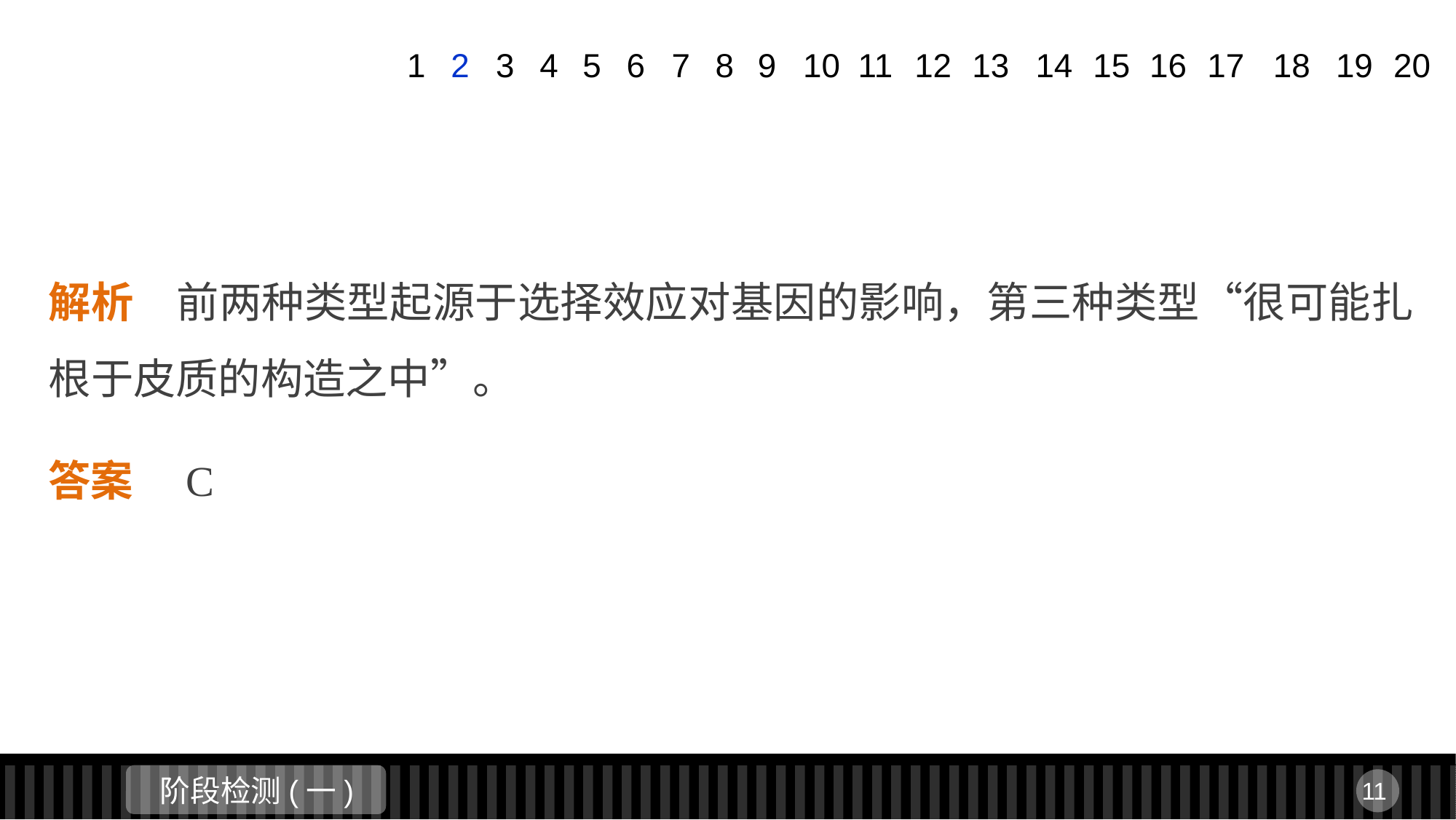

1
2
3
4
5
6
7
8
9
11
12
13
14
15
16
17
18
19
20
10
解析　前两种类型起源于选择效应对基因的影响，第三种类型“很可能扎根于皮质的构造之中”。
答案　C